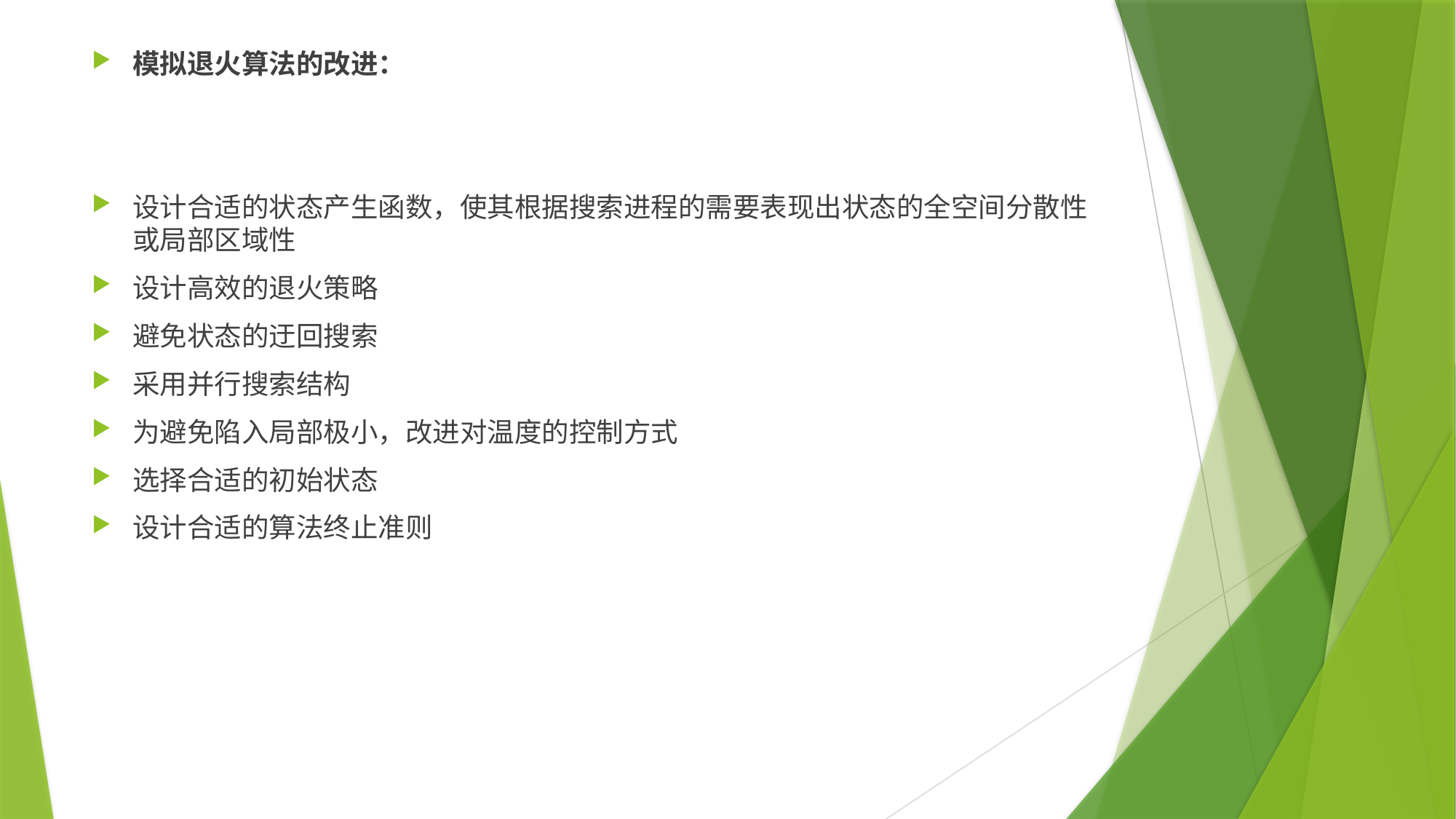

模拟退火算法的改进：

设计合适的状态产生函数，使其根据搜索进程的需要表现出状态的全空间分散性或局部区域性
设计高效的退火策略
避免状态的迂回搜索
采用并行搜索结构
为避免陷入局部极小，改进对温度的控制方式
选择合适的初始状态
设计合适的算法终止准则